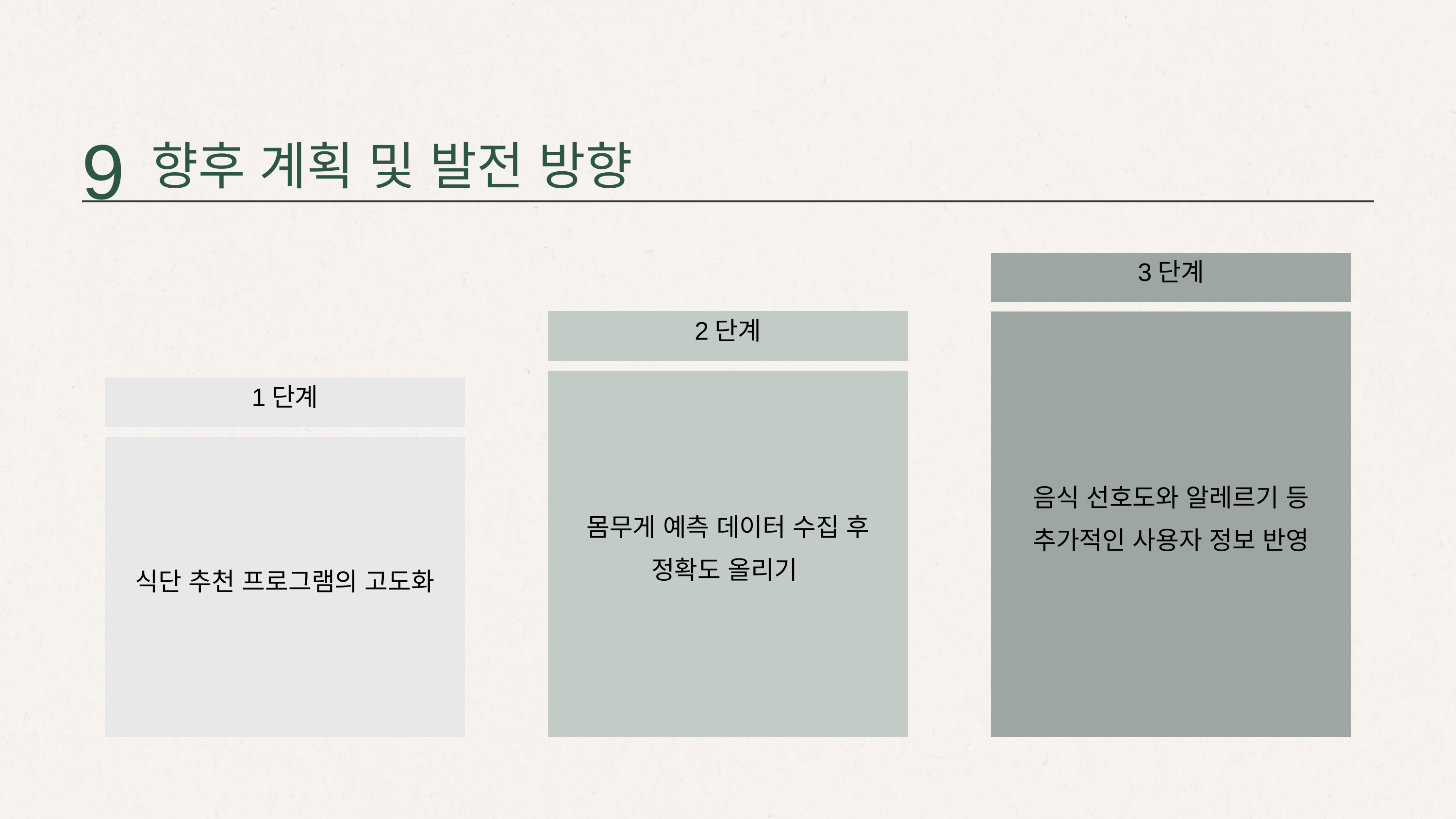

9
향후 계획 및 발전 방향

3단계

2단계

음식 선호도와 알레르기 등 추가적인 사용자 정보 반영

몸무게 예측 데이터 수집 후
정확도 올리기

1단계

식단 추천 프로그램의 고도화